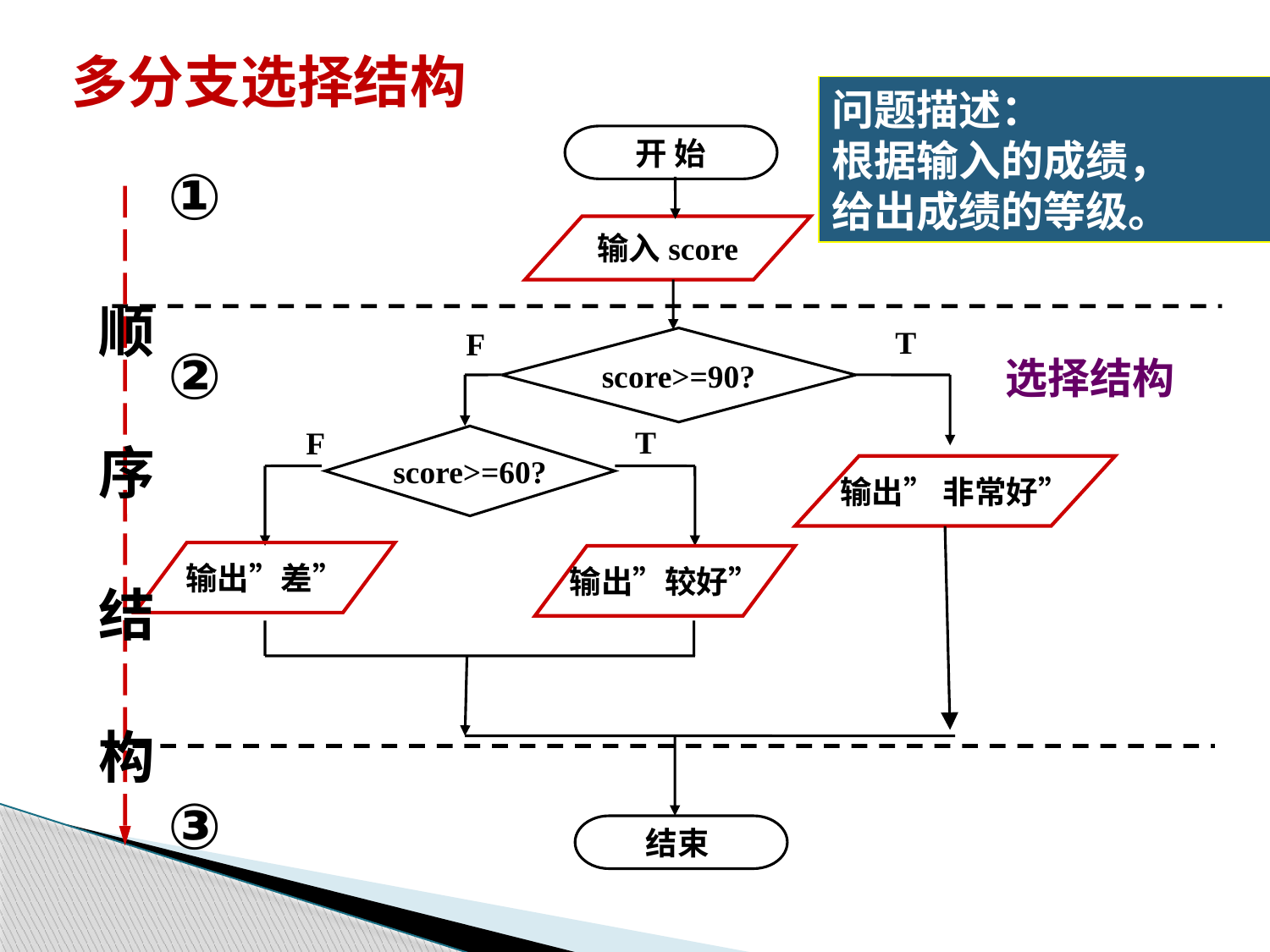

多分支选择结构
问题描述：
根据输入的成绩，
给出成绩的等级。
开 始
①

输入score

顺

序

结

构

F
T
②
score>=90?
选择结构

F
T
score>=60?
输出” 非常好”

输出”差”
输出”较好”

③
结束